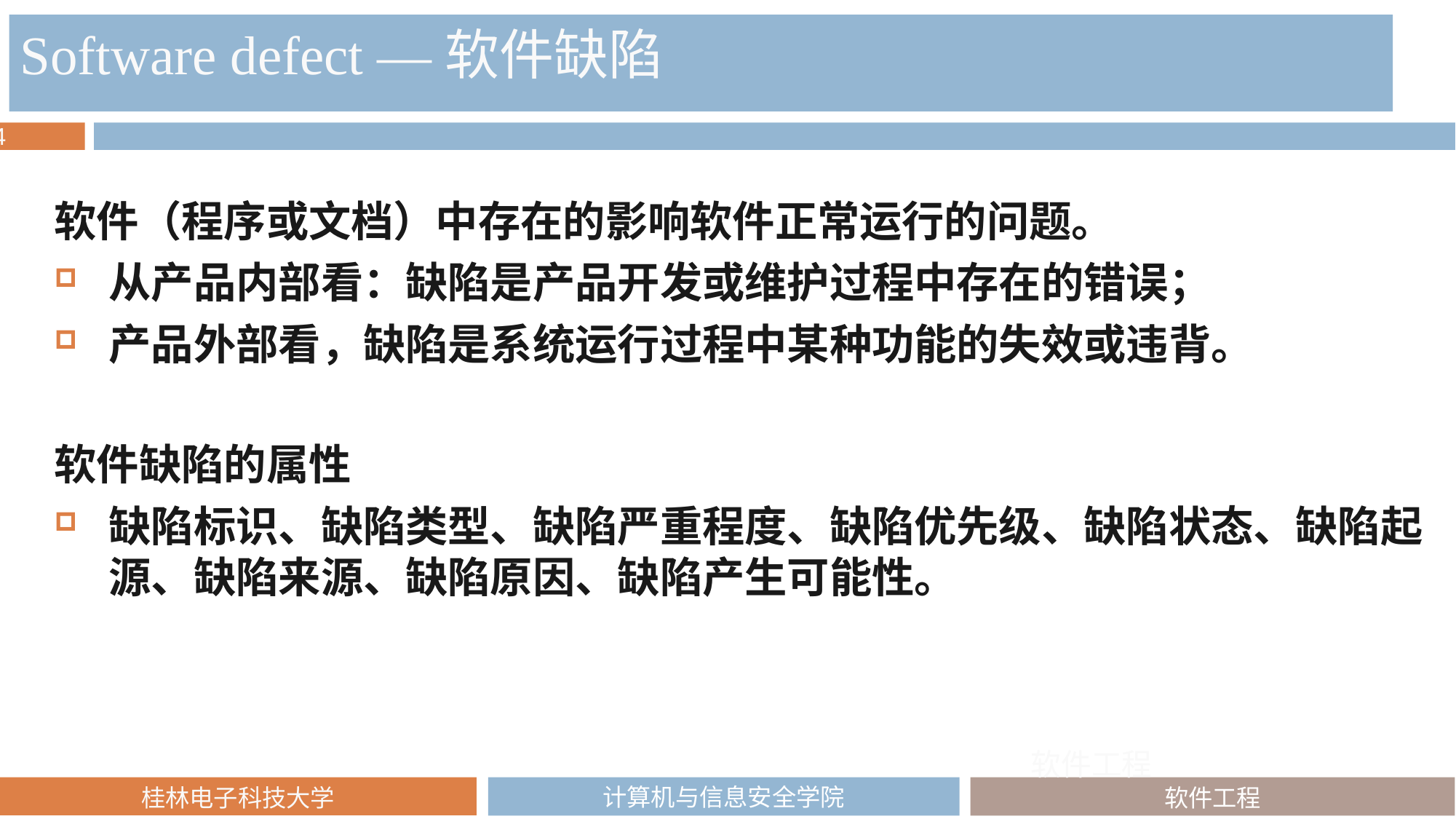

Software defect —软件缺陷

软件（程序或文档）中存在的影响软件正常运行的问题。
从产品内部看：缺陷是产品开发或维护过程中存在的错误；
产品外部看，缺陷是系统运行过程中某种功能的失效或违背。
软件缺陷的属性
缺陷标识、缺陷类型、缺陷严重程度、缺陷优先级、缺陷状态、缺陷起源、缺陷来源、缺陷原因、缺陷产生可能性。
软件工程